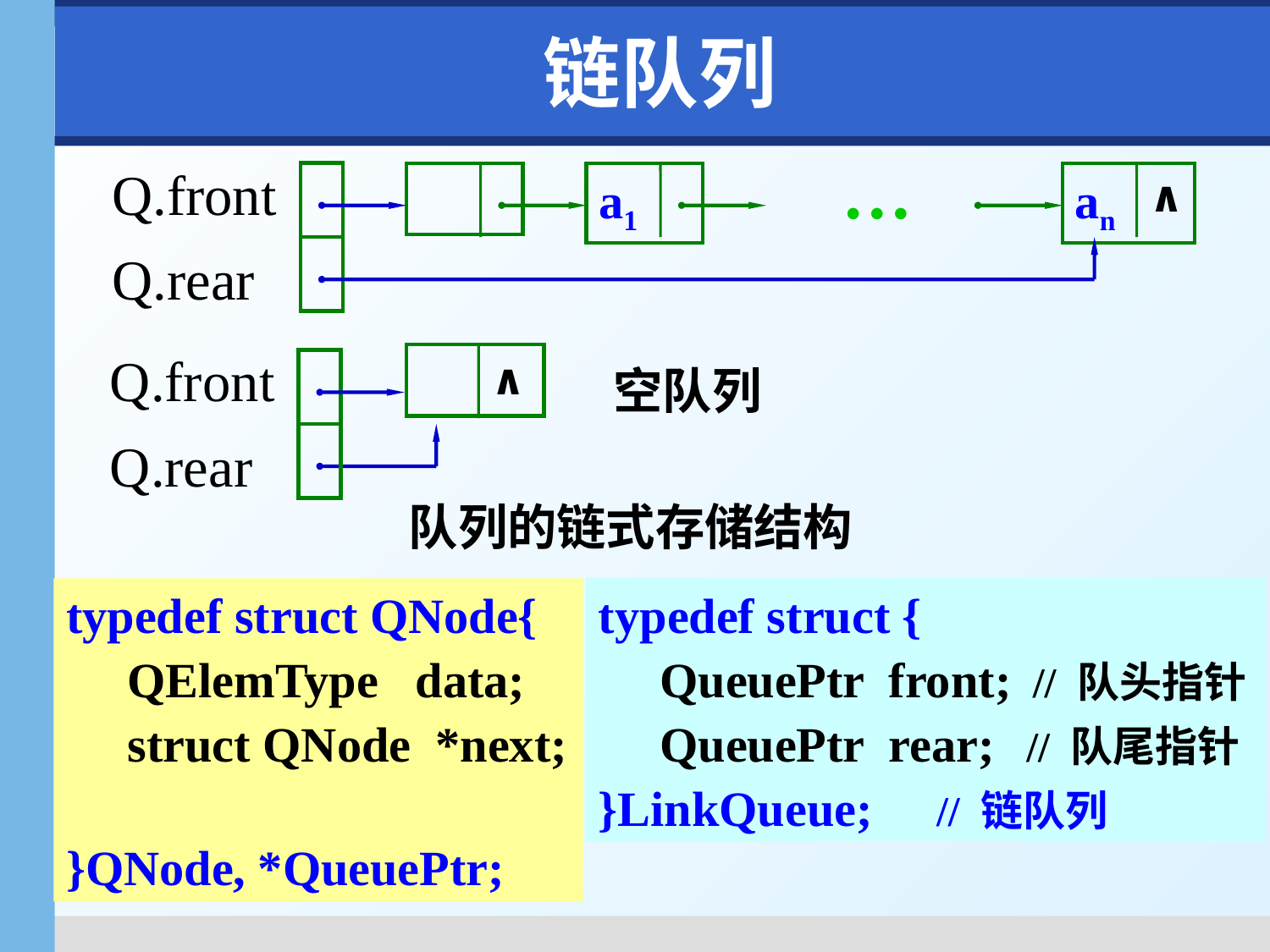

# 链队列
…
∧

a1

an

Q.front

Q.rear

∧

Q.front

Q.rear

空队列
队列的链式存储结构
typedef struct {
     QueuePtr  front;  // 队头指针
     QueuePtr  rear;   // 队尾指针
}LinkQueue;      // 链队列
typedef struct QNode{
     QElemType   data;
     struct QNode  *next;
}QNode, *QueuePtr;